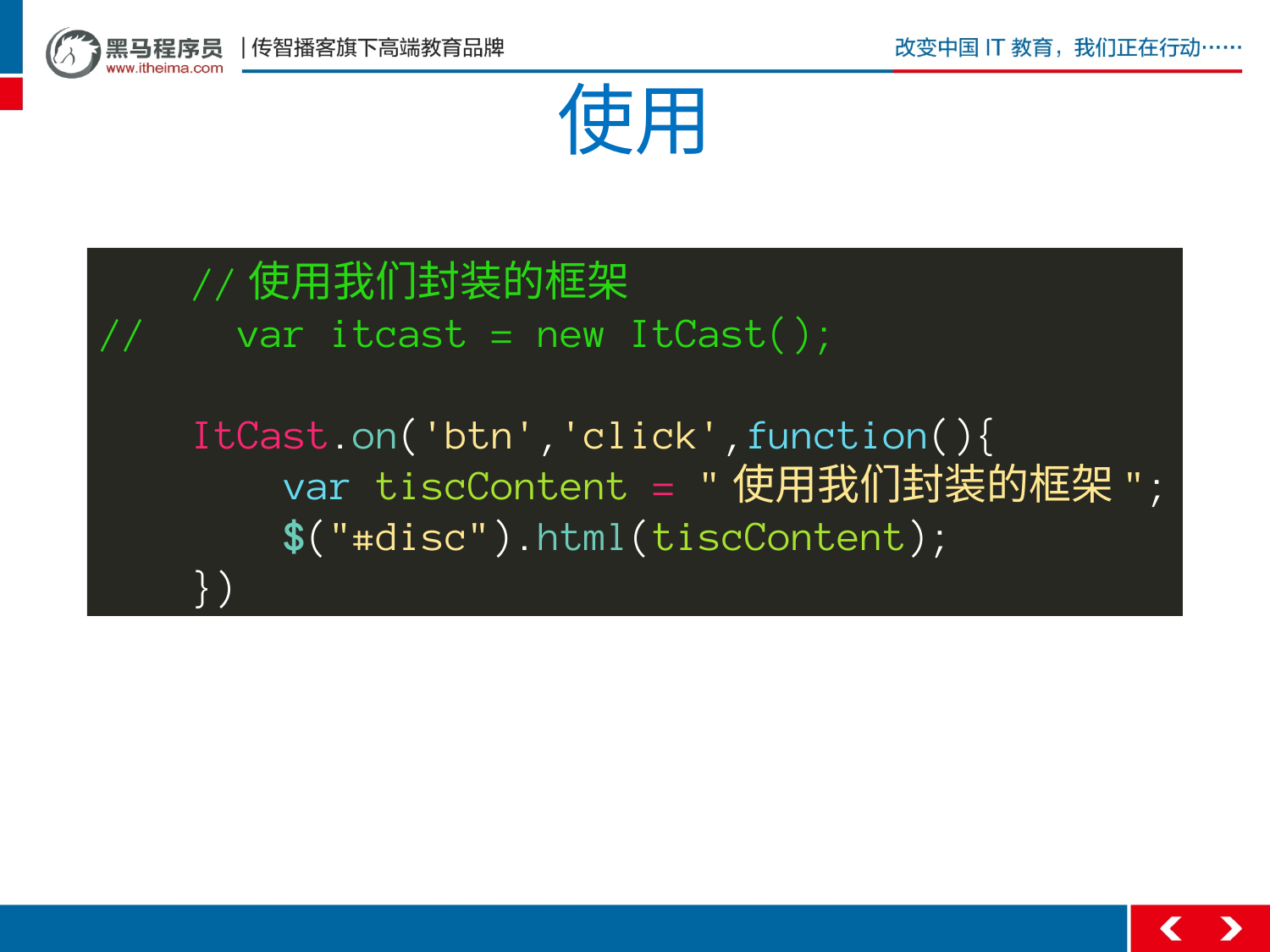

# 使用
    //使用我们封装的框架
//    var itcast = new ItCast();
    ItCast.on('btn','click',function(){
        var tiscContent = "使用我们封装的框架";
        $("#disc").html(tiscContent);
    })